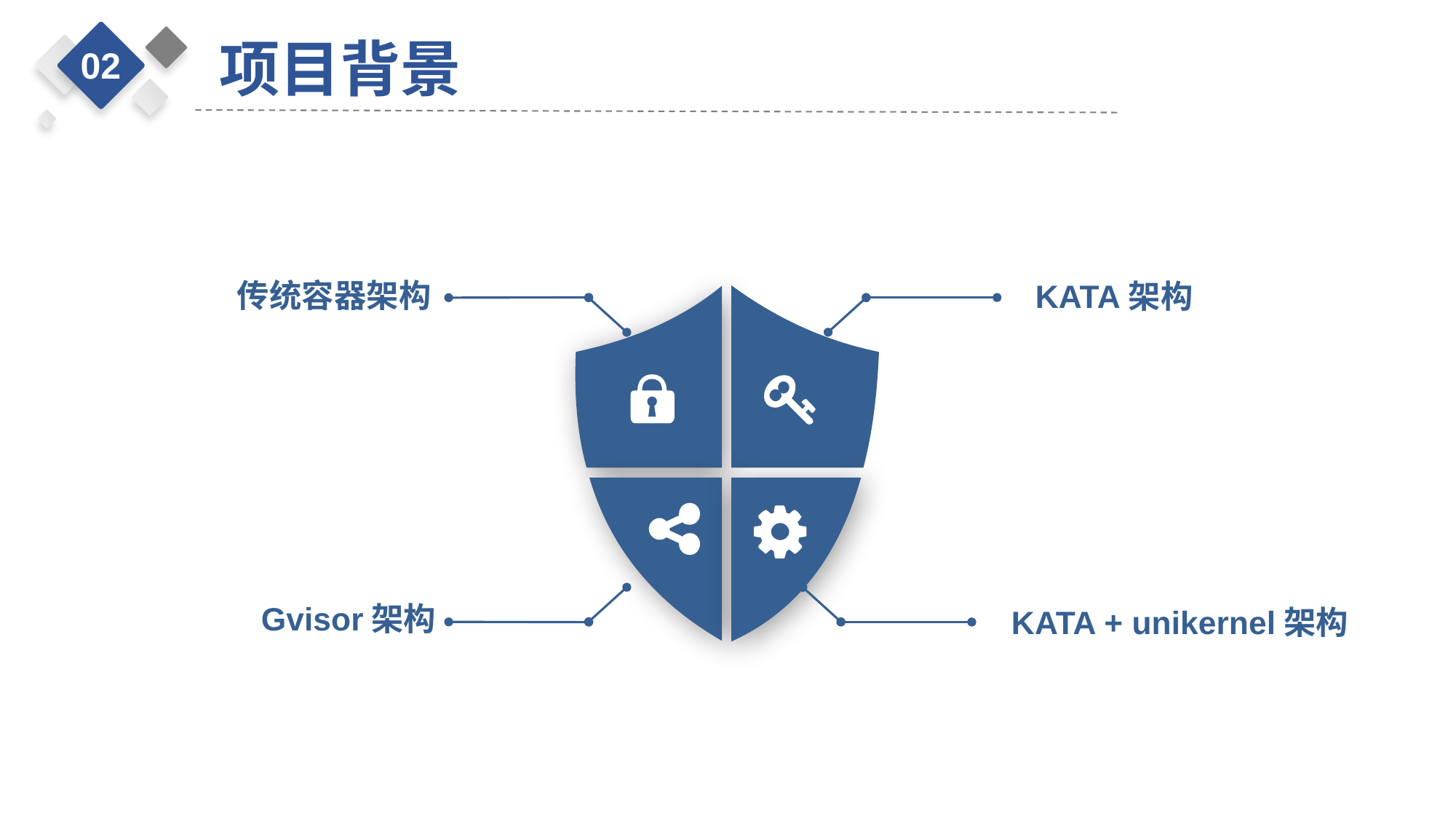

项目背景

02

传统容器架构
KATA架构

Gvisor架构
KATA + unikernel架构